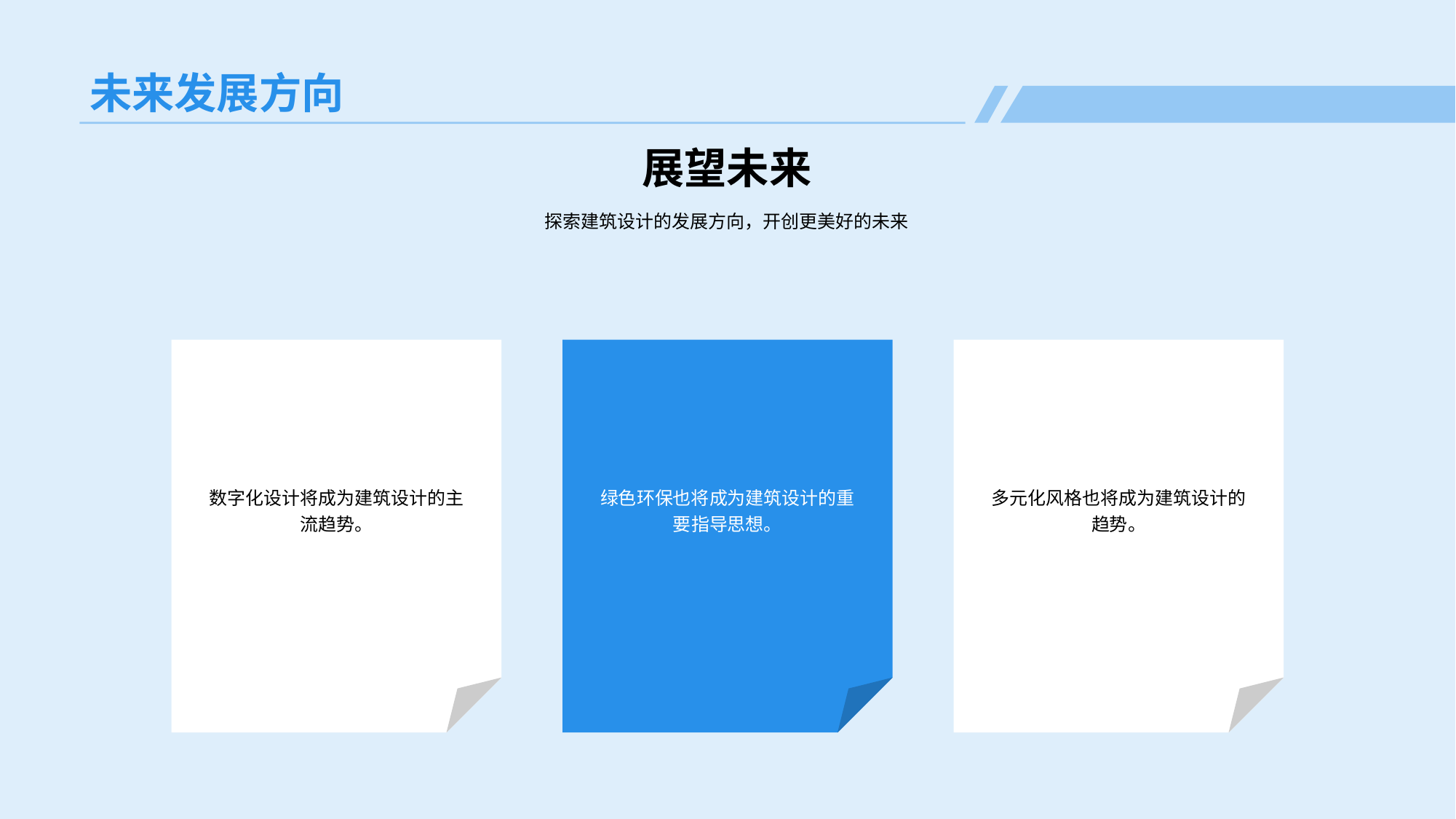

# 未来发展方向
展望未来
探索建筑设计的发展方向，开创更美好的未来
多元化风格也将成为建筑设计的趋势。
数字化设计将成为建筑设计的主流趋势。
绿色环保也将成为建筑设计的重要指导思想。